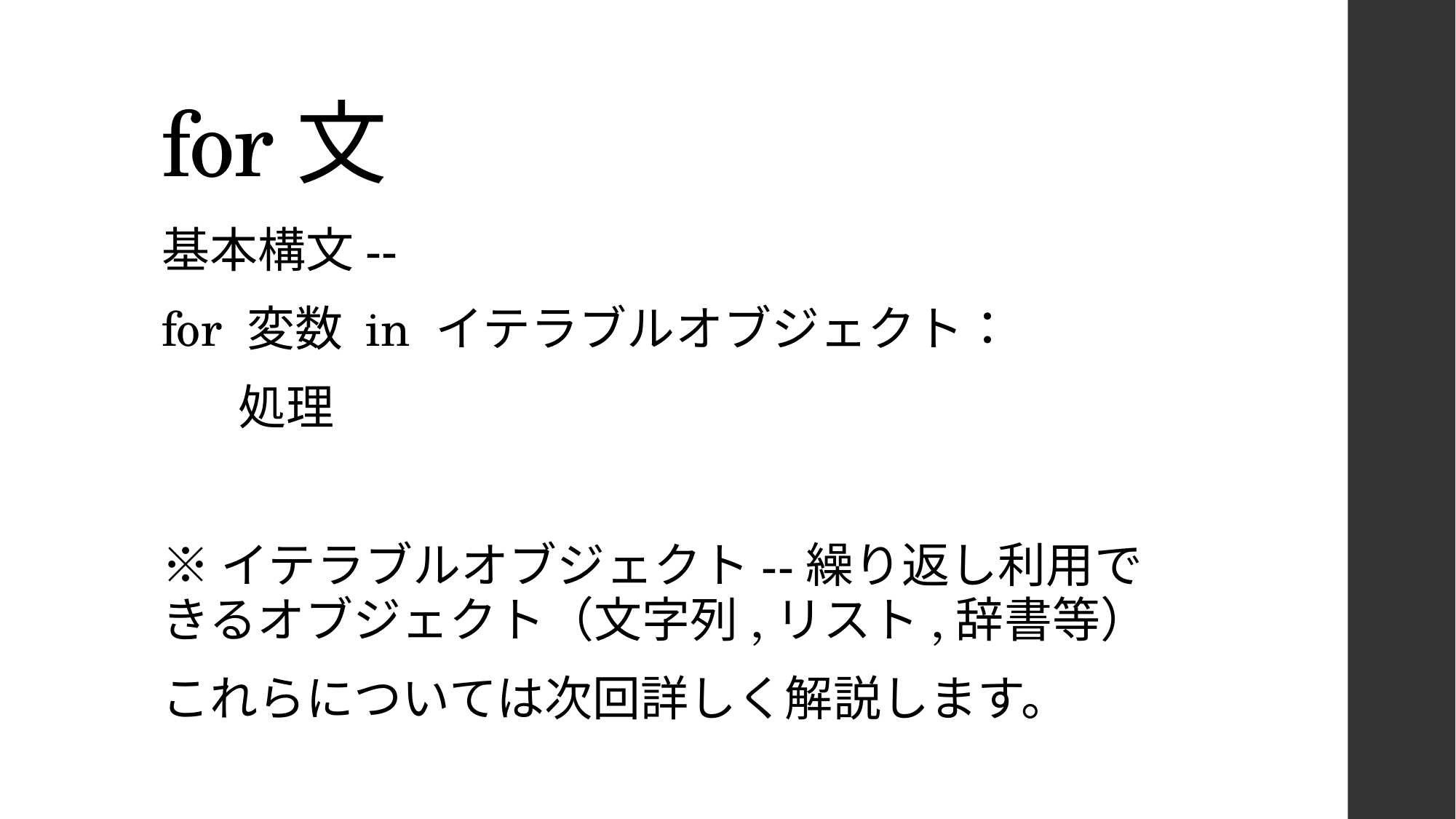

# for文
基本構文--
for 変数 in イテラブルオブジェクト：
      処理

※イテラブルオブジェクト--繰り返し利用できるオブジェクト（文字列,リスト,辞書等）
これらについては次回詳しく解説します。